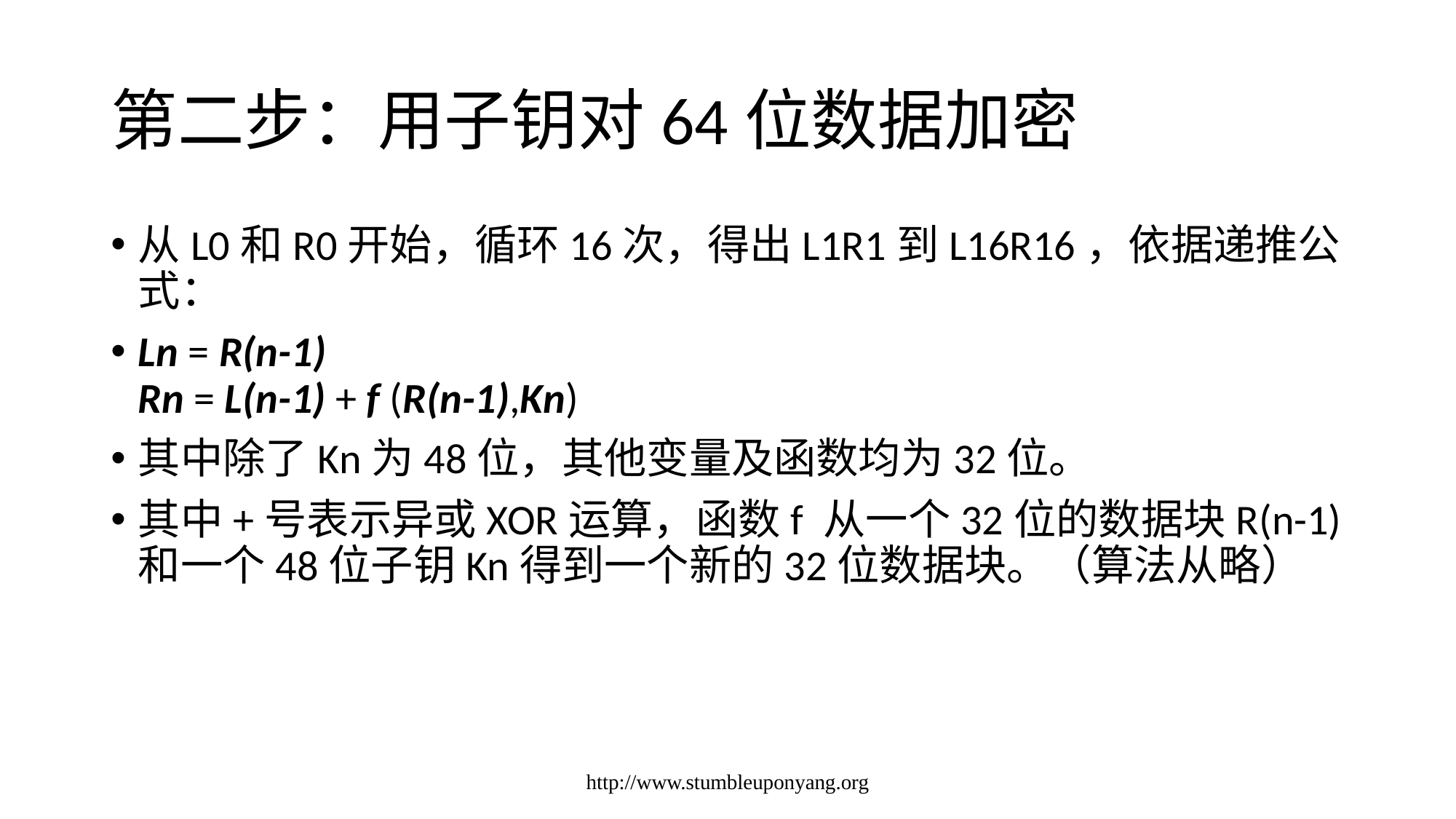

# 第二步：用子钥对64位数据加密
从L0和R0开始，循环16次，得出L1R1到L16R16，依据递推公式：
Ln = R(n-1)
Rn = L(n-1) + f (R(n-1),Kn)
其中除了Kn为48位，其他变量及函数均为32位。
其中+号表示异或XOR运算，函数f 从一个32位的数据块R(n-1)和一个48位子钥Kn得到一个新的32位数据块。（算法从略）
http://www.stumbleuponyang.org